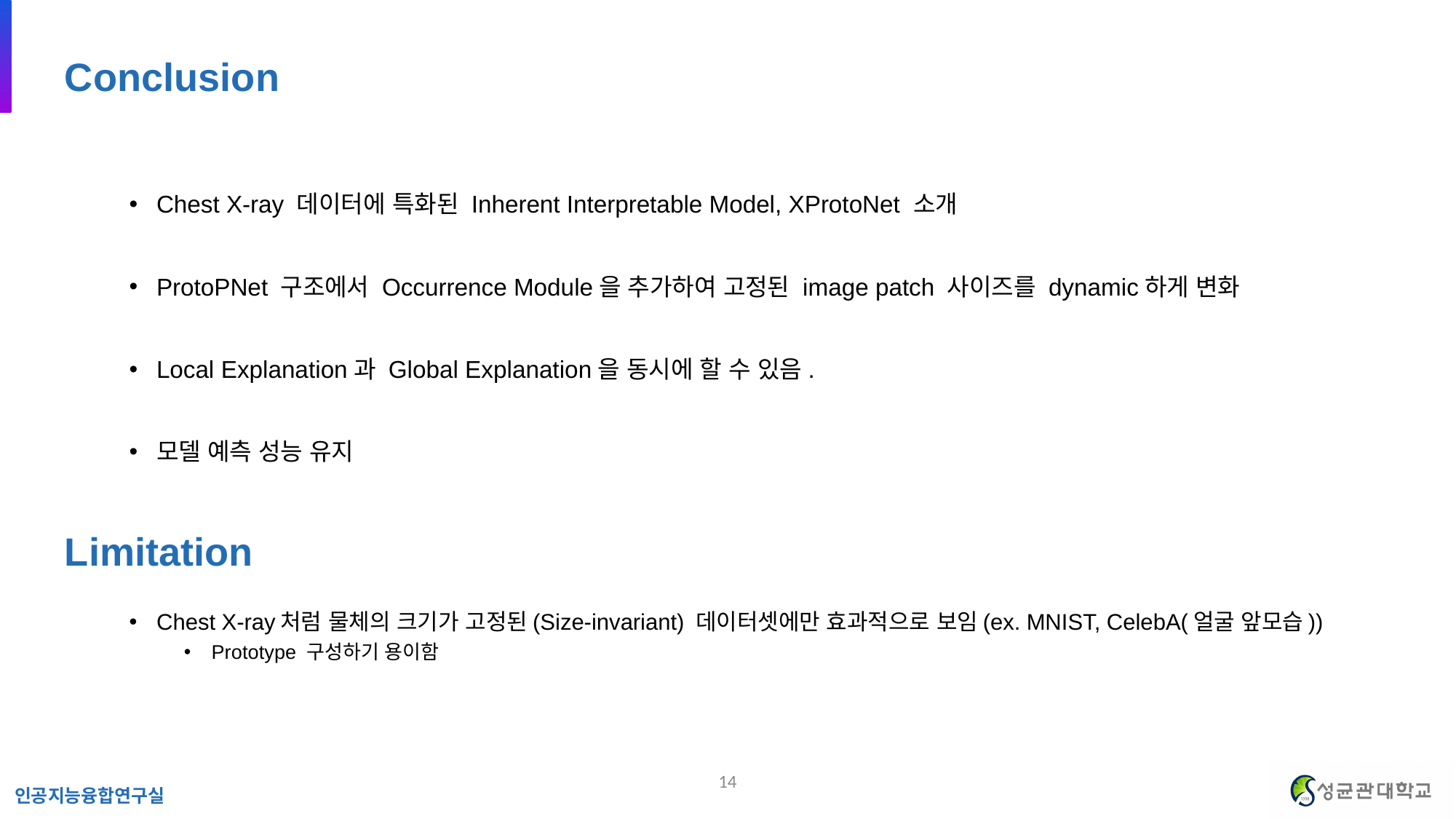

Conclusion
Chest X-ray 데이터에 특화된 Inherent Interpretable Model, XProtoNet 소개

ProtoPNet 구조에서 Occurrence Module을 추가하여 고정된 image patch 사이즈를 dynamic하게 변화

Local Explanation과 Global Explanation을 동시에 할 수 있음.

모델 예측 성능 유지

Limitation
Chest X-ray처럼 물체의 크기가 고정된(Size-invariant) 데이터셋에만 효과적으로 보임(ex. MNIST, CelebA(얼굴 앞모습))
Prototype 구성하기 용이함
14